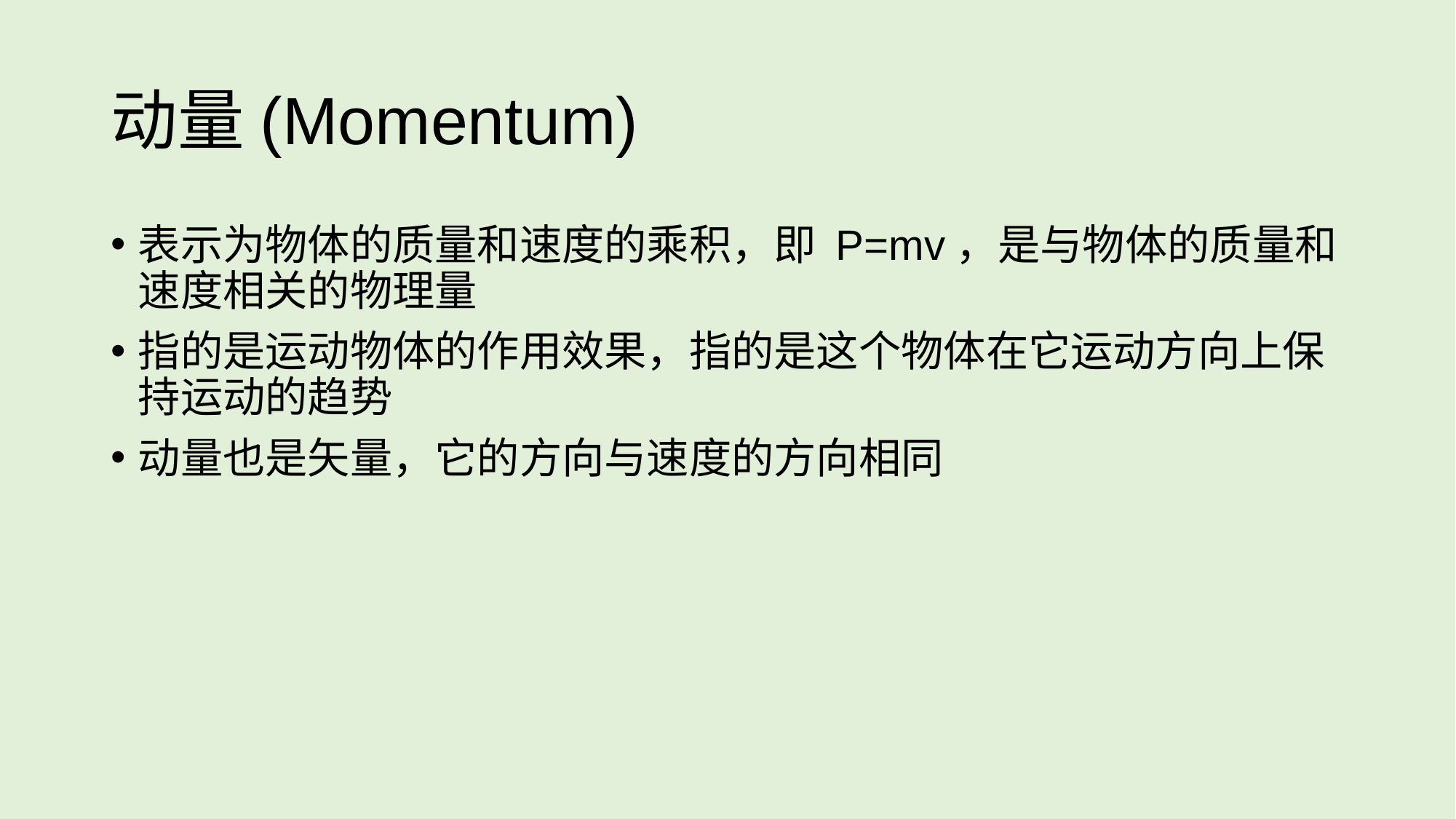

# 动量(Momentum)
表示为物体的质量和速度的乘积，即 P=mv，是与物体的质量和速度相关的物理量
指的是运动物体的作用效果，指的是这个物体在它运动方向上保持运动的趋势
动量也是矢量，它的方向与速度的方向相同